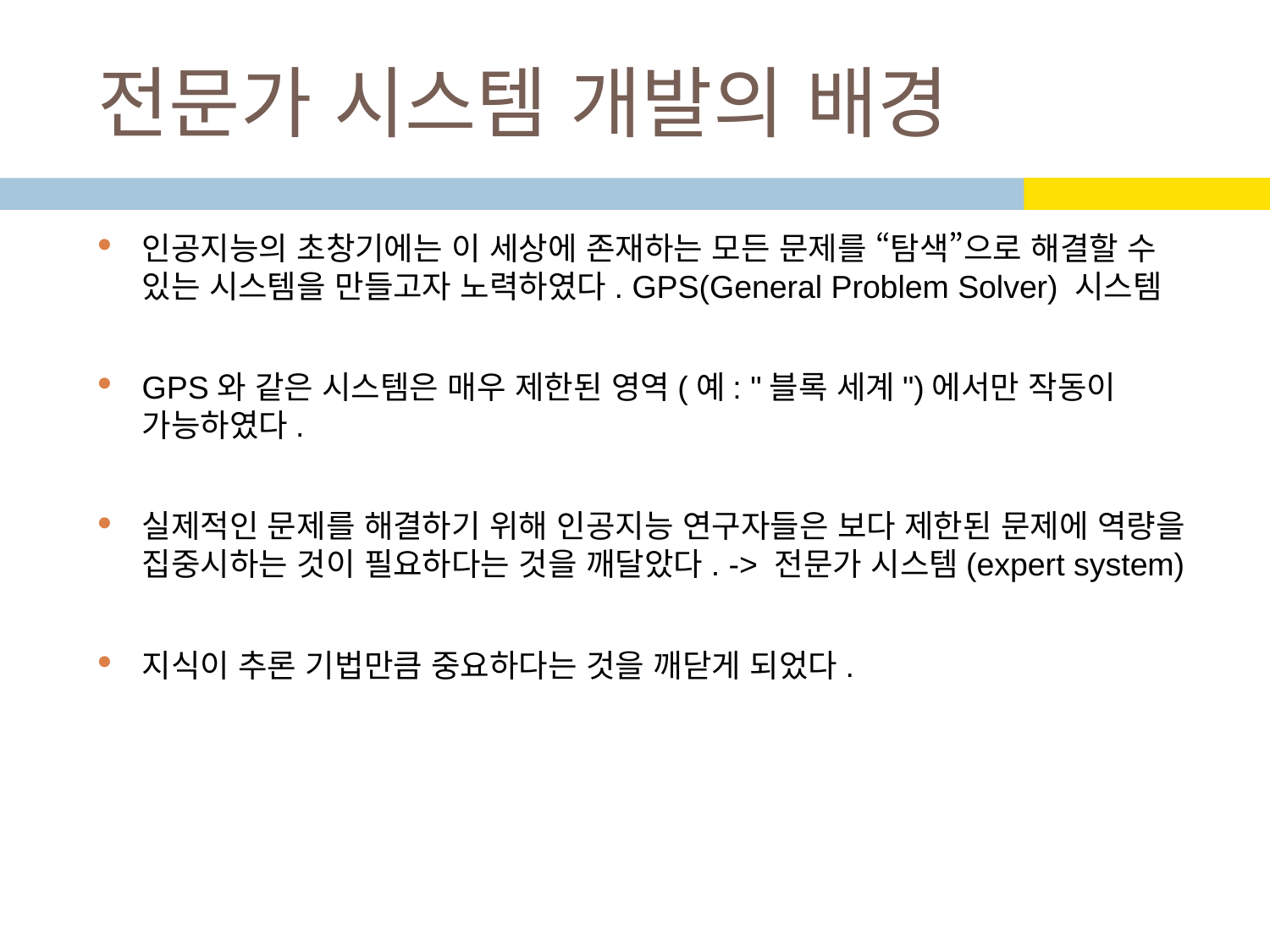

# 전문가 시스템 개발의 배경
인공지능의 초창기에는 이 세상에 존재하는 모든 문제를 “탐색”으로 해결할 수 있는 시스템을 만들고자 노력하였다. GPS(General Problem Solver) 시스템

GPS와 같은 시스템은 매우 제한된 영역(예: "블록 세계")에서만 작동이 가능하였다.

실제적인 문제를 해결하기 위해 인공지능 연구자들은 보다 제한된 문제에 역량을 집중시하는 것이 필요하다는 것을 깨달았다. -> 전문가 시스템(expert system)

지식이 추론 기법만큼 중요하다는 것을 깨닫게 되었다.